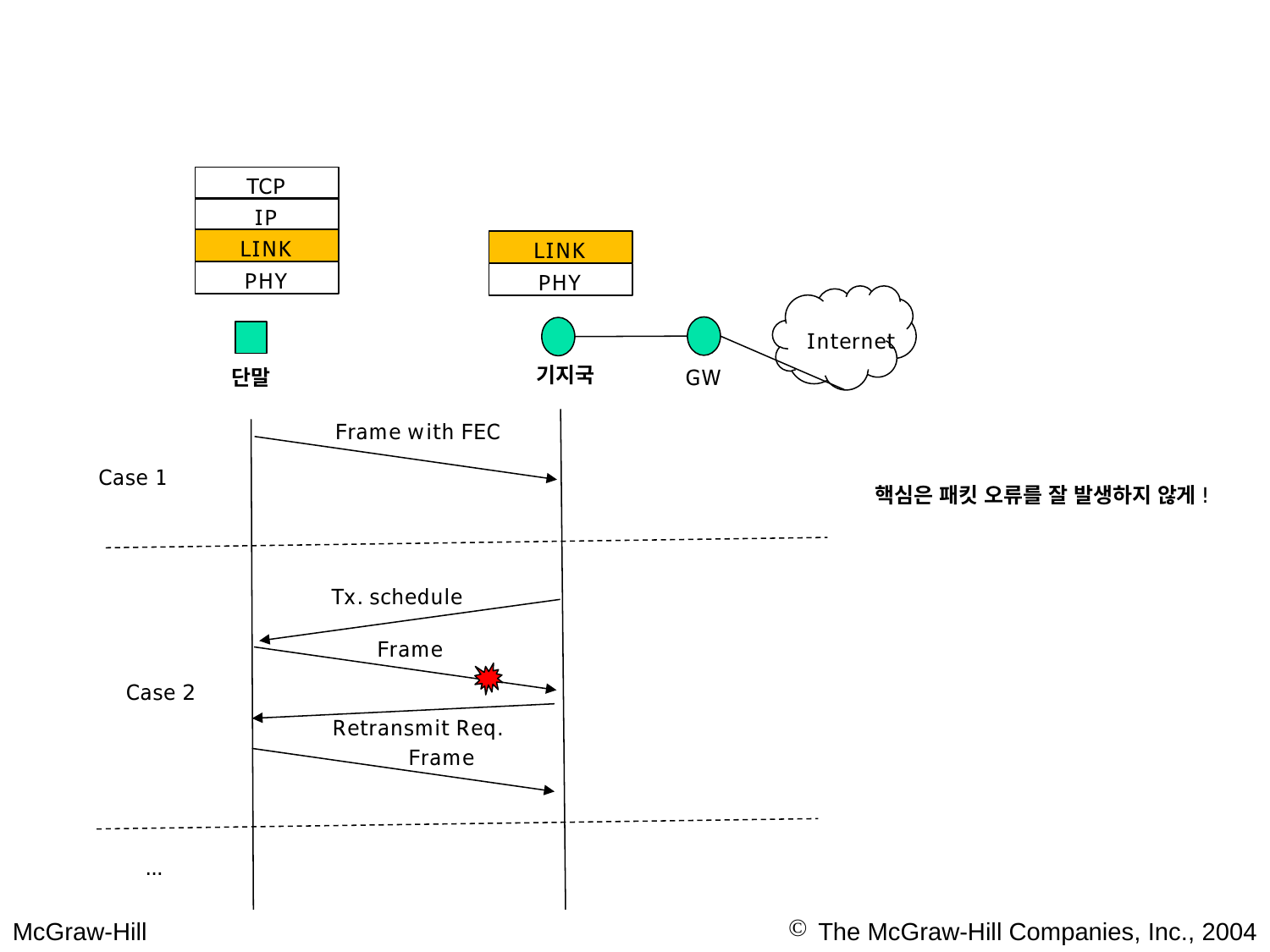

TCP
IP
LINK
LINK
PHY
PHY

Internet
기지국
GW
단말
Frame with FEC
Case 1
핵심은 패킷 오류를 잘 발생하지 않게!
Tx. schedule
Frame

Case 2
Retransmit Req.
Frame
…